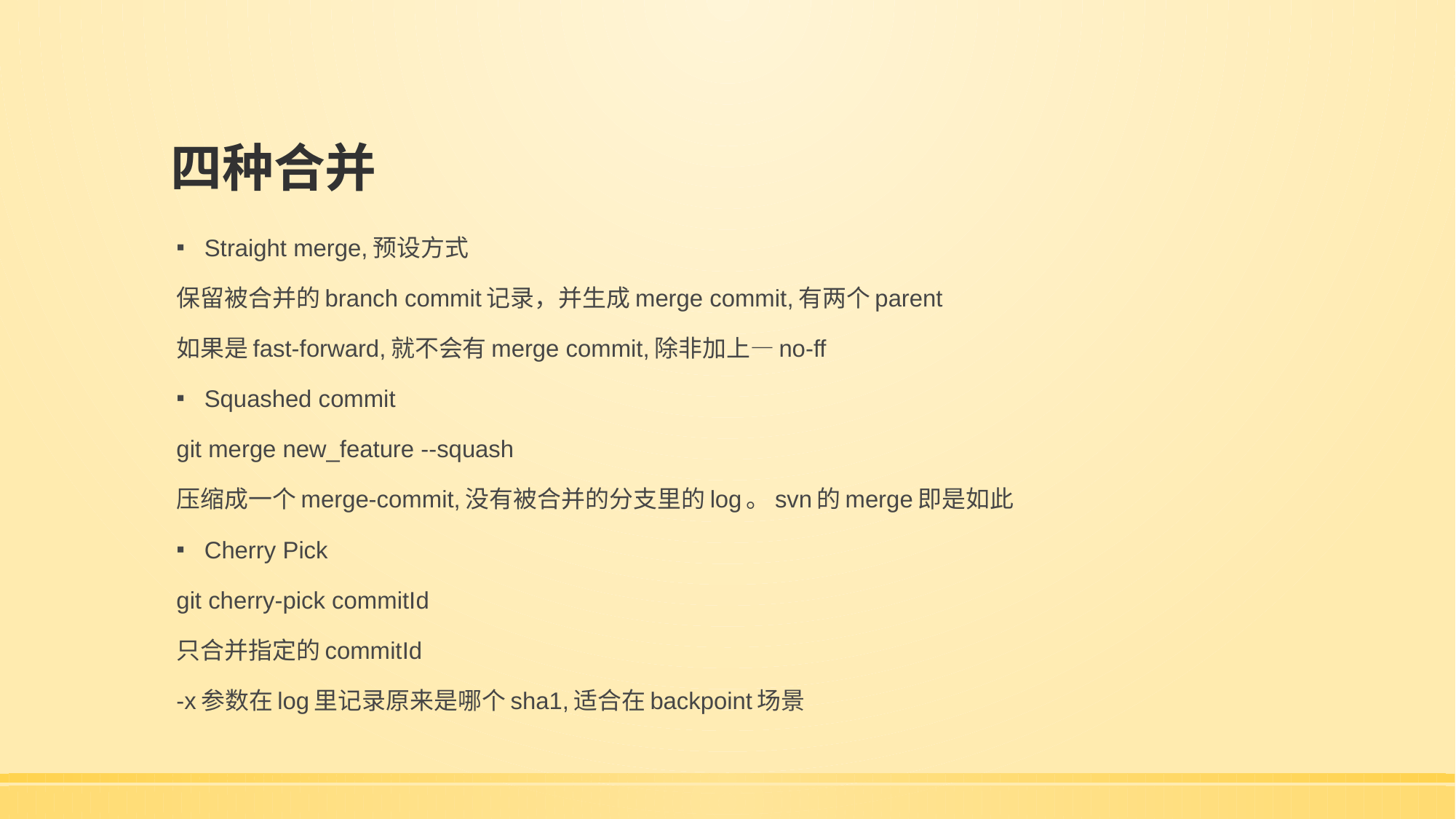

# 四种合并
Straight merge,预设方式
保留被合并的branch commit记录，并生成merge commit,有两个parent
如果是fast-forward,就不会有merge commit,除非加上—no-ff
Squashed commit
git merge new_feature --squash
压缩成一个merge-commit,没有被合并的分支里的log。svn的merge即是如此
Cherry Pick
git cherry-pick commitId
只合并指定的commitId
-x参数在log里记录原来是哪个sha1,适合在backpoint场景